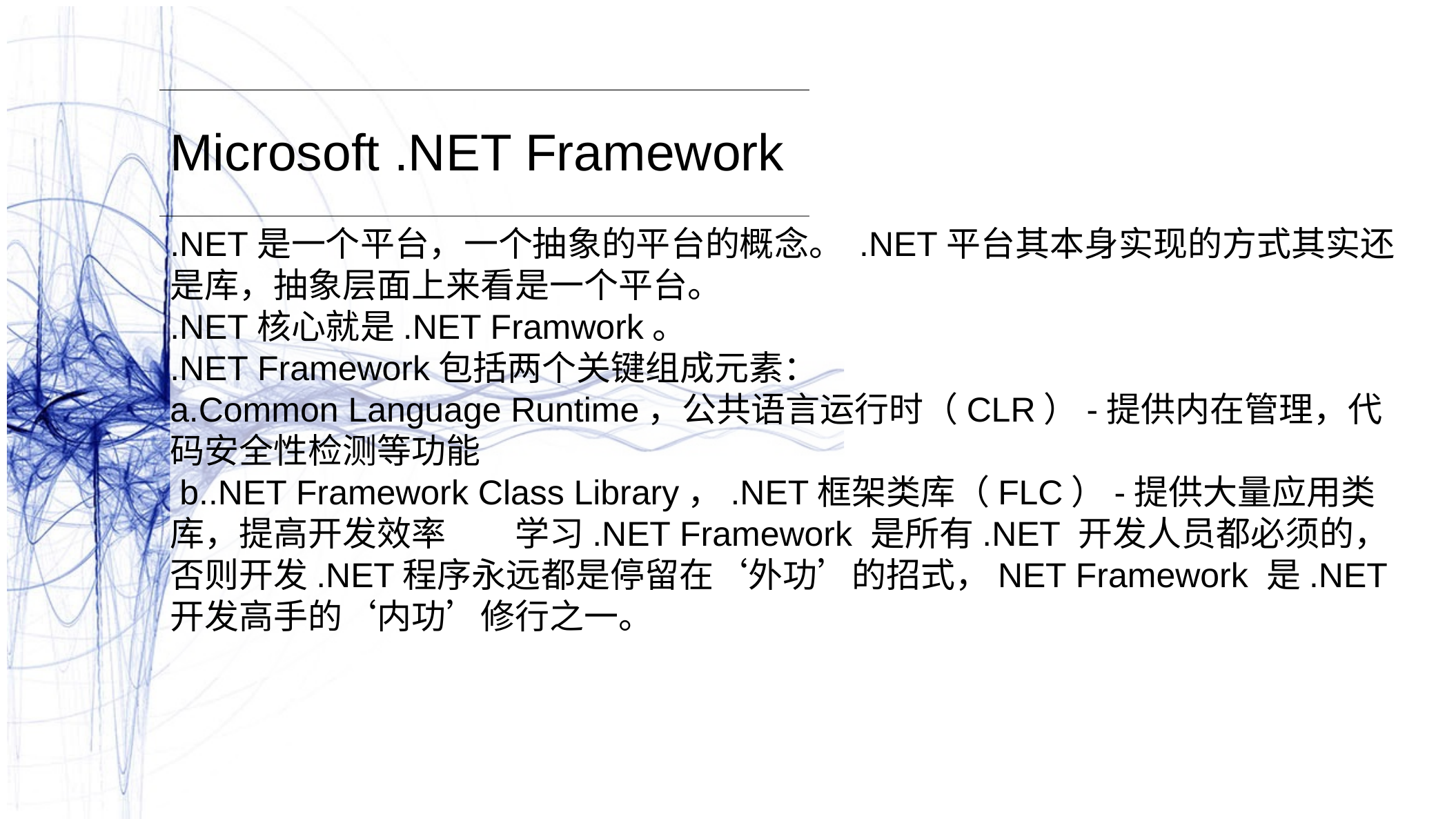

Microsoft .NET Framework

.NET是一个平台，一个抽象的平台的概念。 .NET平台其本身实现的方式其实还是库，抽象层面上来看是一个平台。
.NET核心就是.NET Framwork。
.NET Framework包括两个关键组成元素：
a.Common Language Runtime，公共语言运行时（CLR）-提供内在管理，代码安全性检测等功能
 b..NET Framework Class Library，.NET框架类库（FLC）-提供大量应用类库，提高开发效率　　学习.NET Framework 是所有.NET 开发人员都必须的，否则开发.NET程序永远都是停留在‘外功’的招式，NET Framework 是.NET开发高手的‘内功’修行之一。